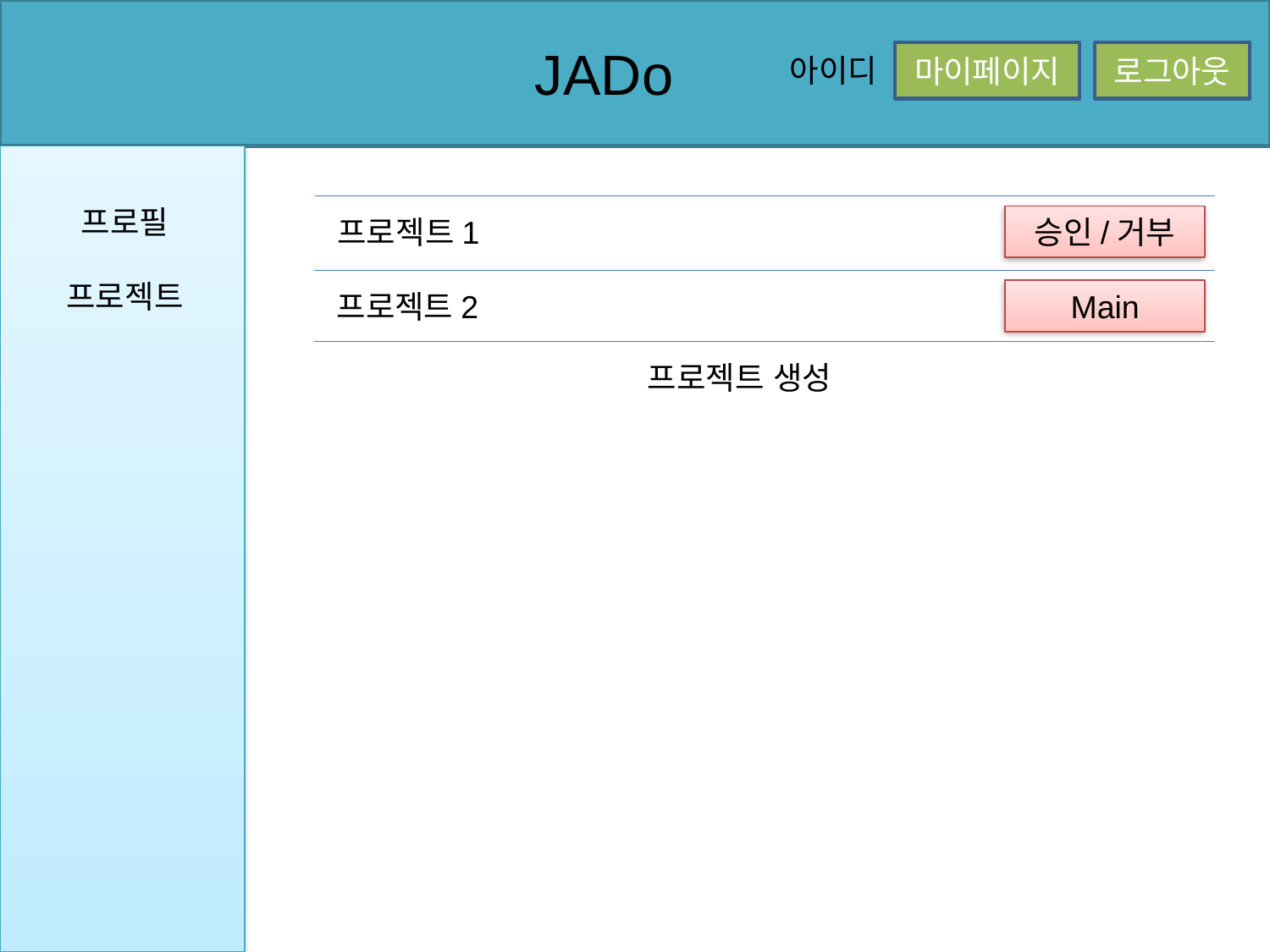

JADo
마이페이지
로그아웃
아이디

프로필
프로젝트1
승인/거부
프로젝트
프로젝트2
Main
프로젝트 생성